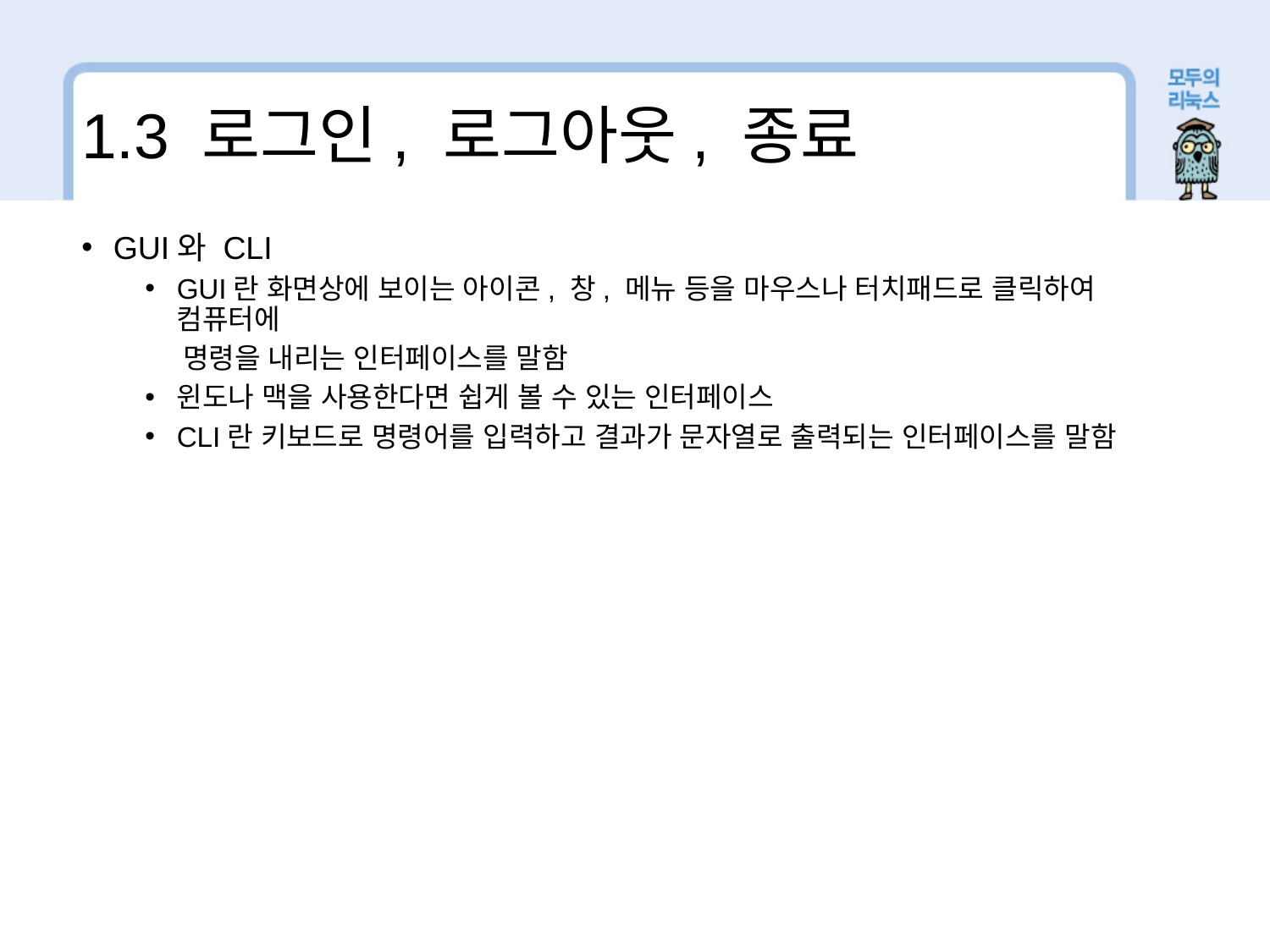

1.3 로그인, 로그아웃, 종료
GUI와 CLI
GUI란 화면상에 보이는 아이콘, 창, 메뉴 등을 마우스나 터치패드로 클릭하여 컴퓨터에
    명령을 내리는 인터페이스를 말함
윈도나 맥을 사용한다면 쉽게 볼 수 있는 인터페이스
CLI란 키보드로 명령어를 입력하고 결과가 문자열로 출력되는 인터페이스를 말함